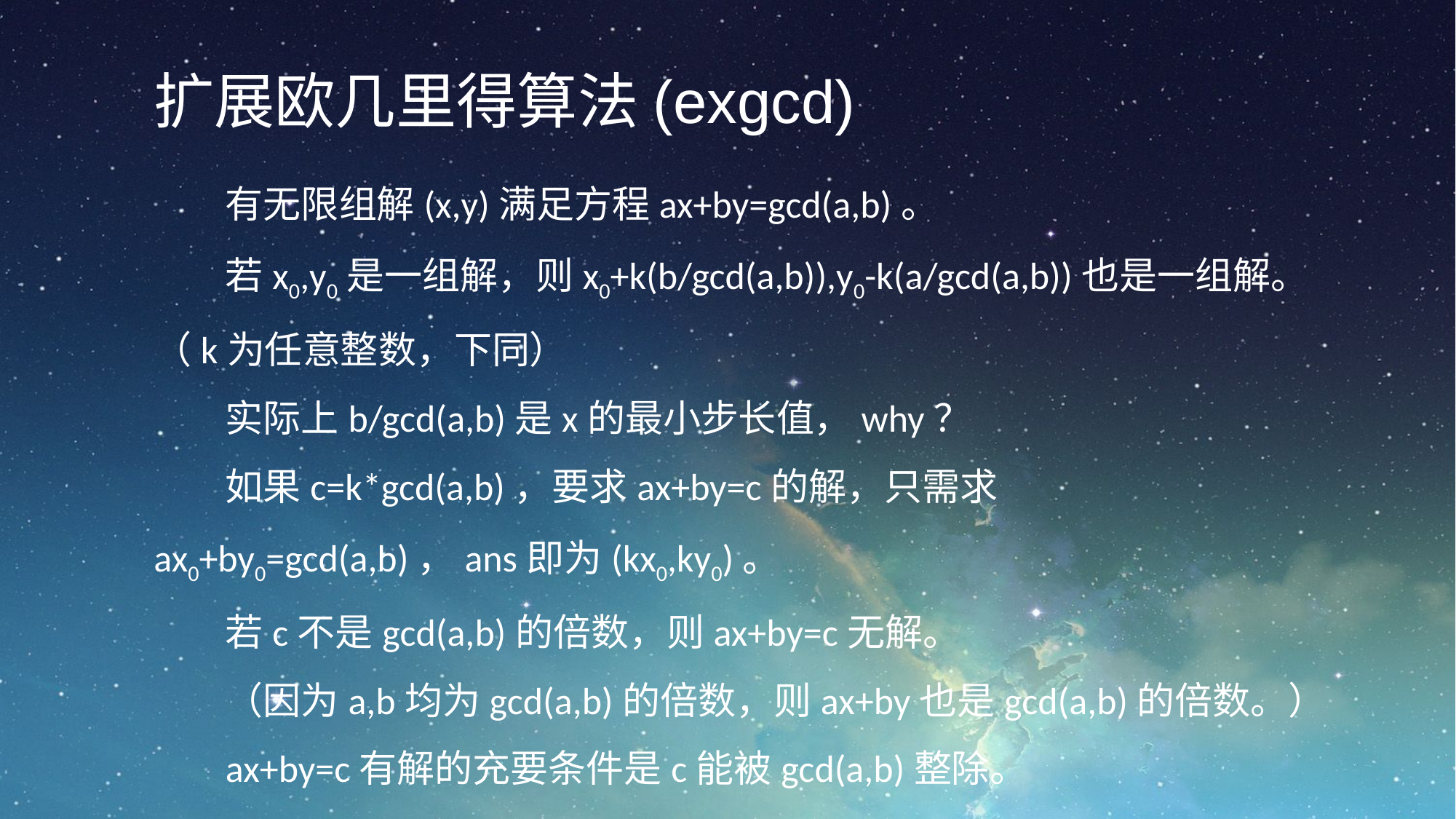

扩展欧几里得算法(exgcd)

有无限组解(x,y)满足方程ax+by=gcd(a,b)。
若x0,y0是一组解，则x0+k(b/gcd(a,b)),y0-k(a/gcd(a,b))也是一组解。  （k为任意整数，下同）
实际上b/gcd(a,b)是x的最小步长值，why？
如果c=k*gcd(a,b)，要求ax+by=c的解，只需求ax0+by0=gcd(a,b)，ans即为(kx0,ky0)。
若c不是gcd(a,b)的倍数，则ax+by=c无解。
（因为a,b均为gcd(a,b)的倍数，则ax+by也是gcd(a,b)的倍数。）
ax+by=c有解的充要条件是c能被gcd(a,b)整除。